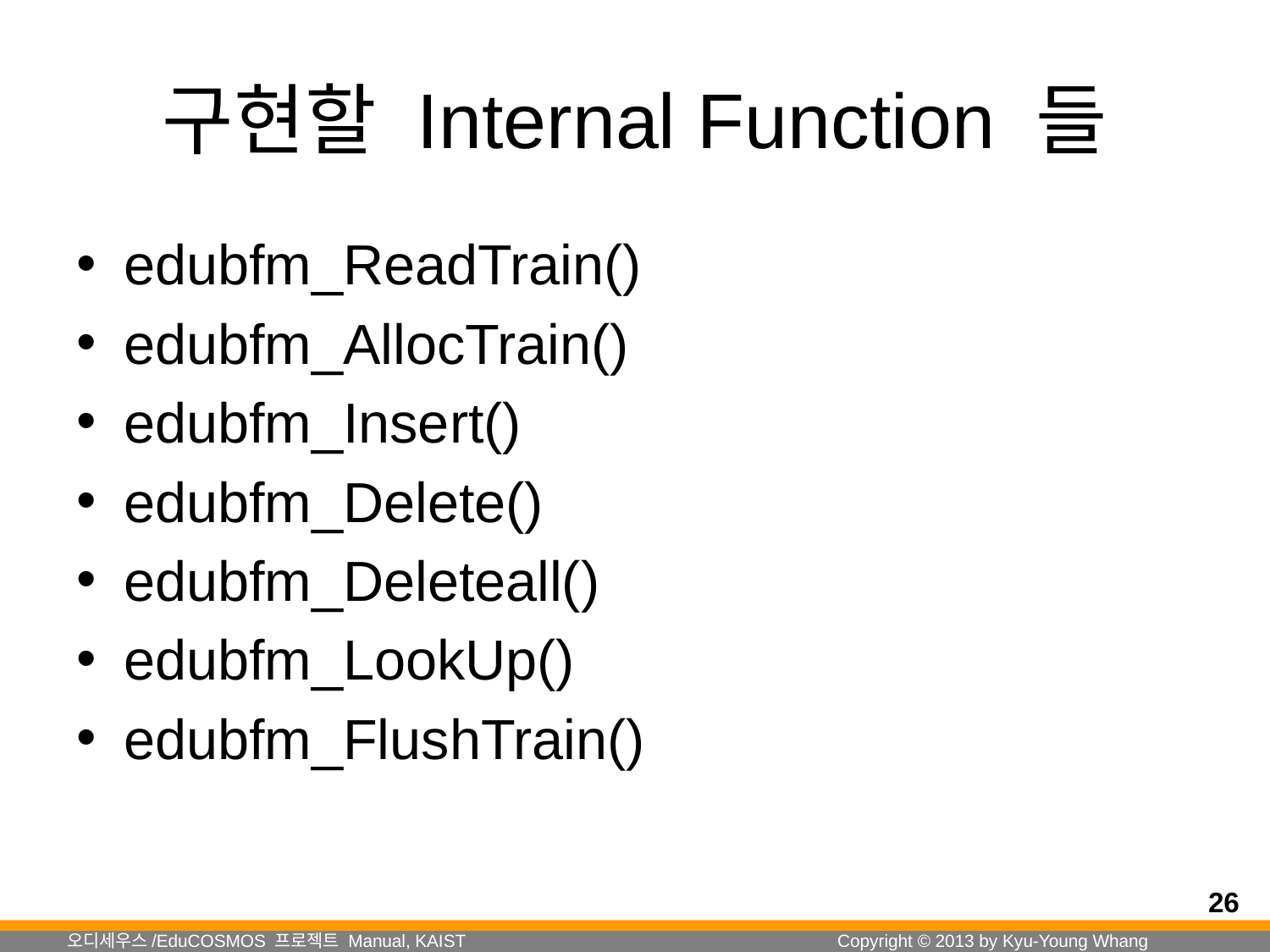

# 구현할 Internal Function 들
edubfm_ReadTrain()
edubfm_AllocTrain()
edubfm_Insert()
edubfm_Delete()
edubfm_Deleteall()
edubfm_LookUp()
edubfm_FlushTrain()